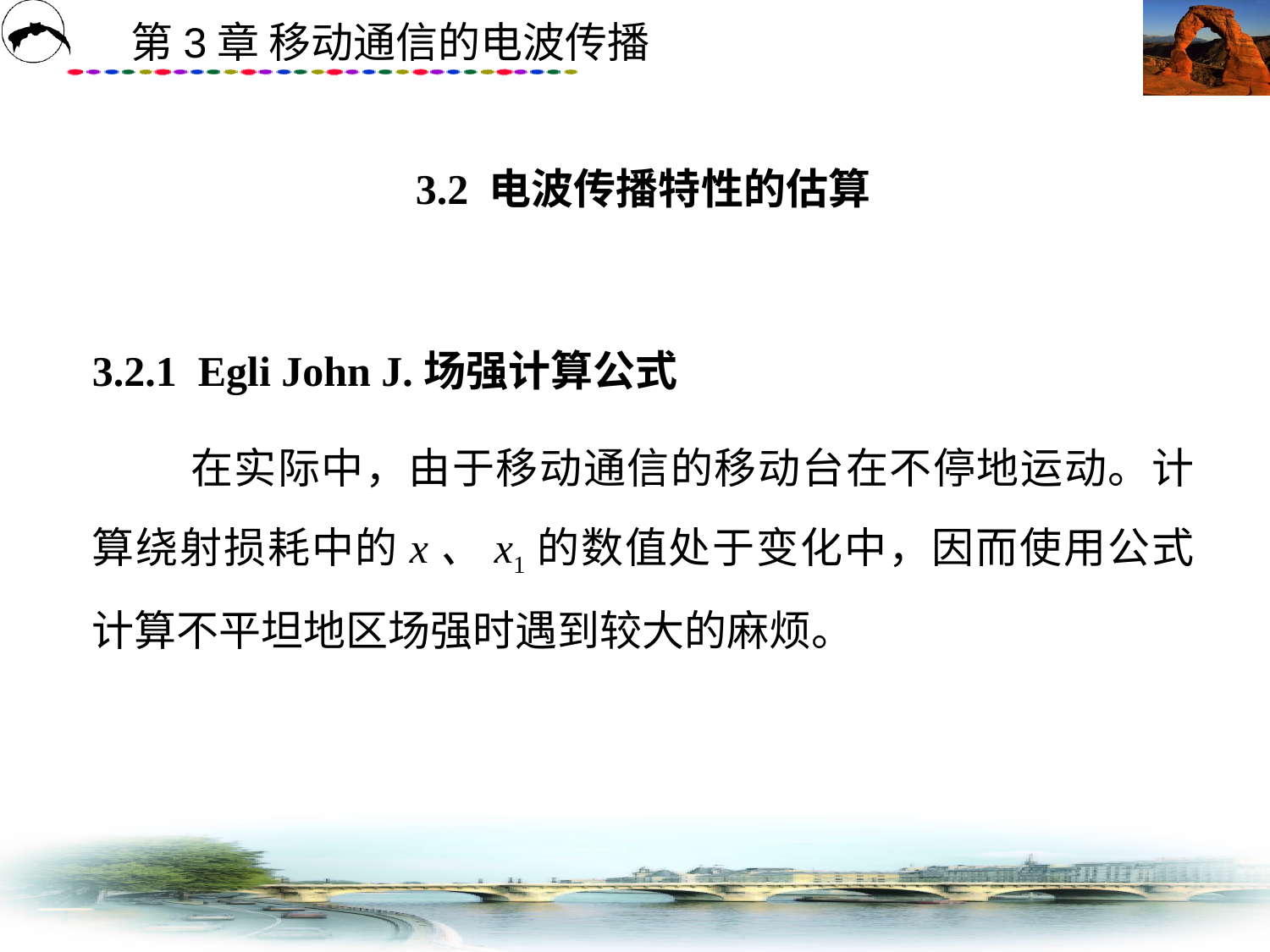

# 3.2 电波传播特性的估算
3.2.1  Egli John J.场强计算公式
        在实际中，由于移动通信的移动台在不停地运动。计算绕射损耗中的x、x1的数值处于变化中，因而使用公式计算不平坦地区场强时遇到较大的麻烦。